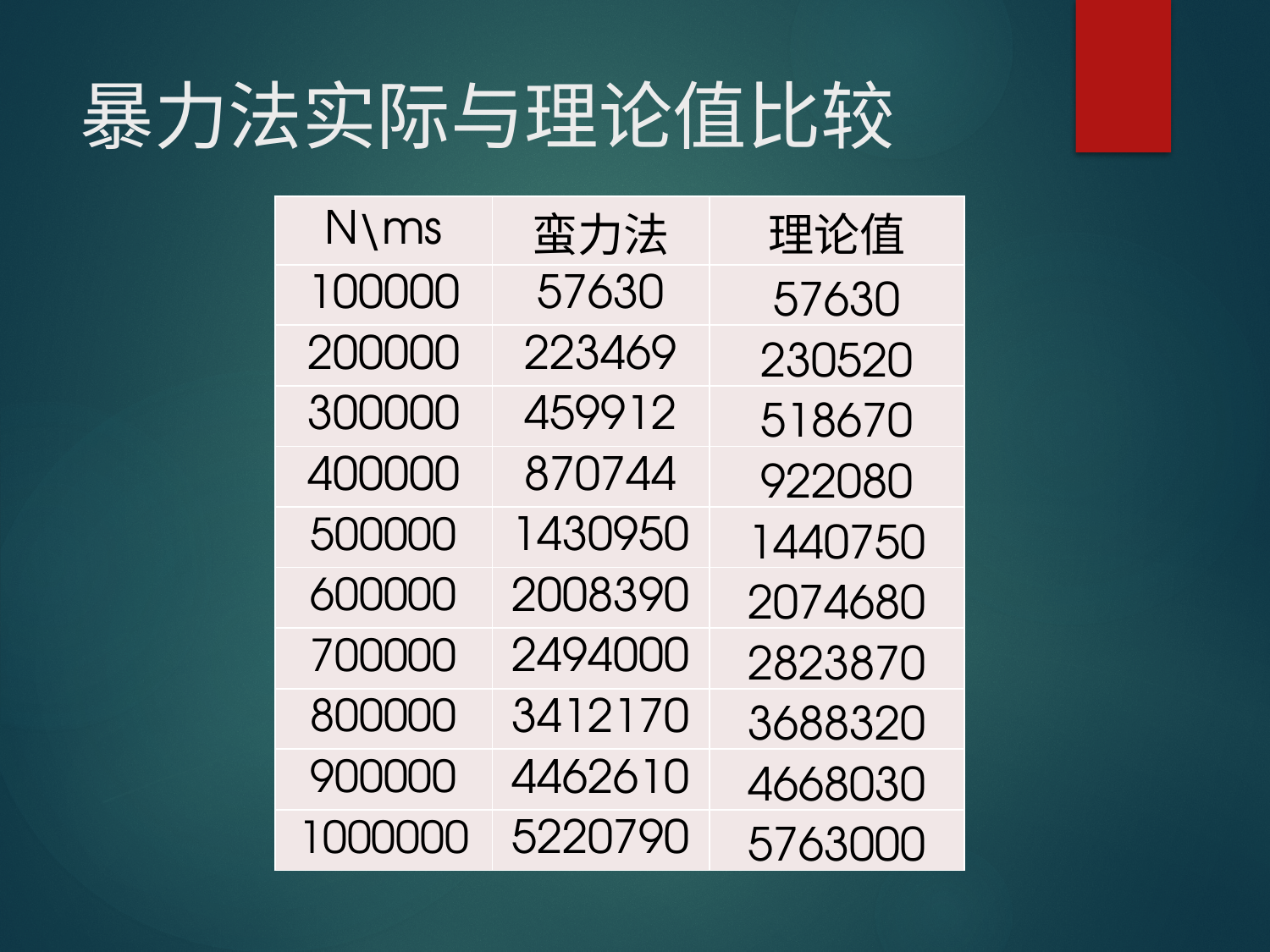

# 暴力法实际与理论值比较
| N\ms | 蛮力法 | 理论值 |
| --- | --- | --- |
| 100000 | 57630 | 57630 |
| 200000 | 223469 | 230520 |
| 300000 | 459912 | 518670 |
| 400000 | 870744 | 922080 |
| 500000 | 1430950 | 1440750 |
| 600000 | 2008390 | 2074680 |
| 700000 | 2494000 | 2823870 |
| 800000 | 3412170 | 3688320 |
| 900000 | 4462610 | 4668030 |
| 1000000 | 5220790 | 5763000 |